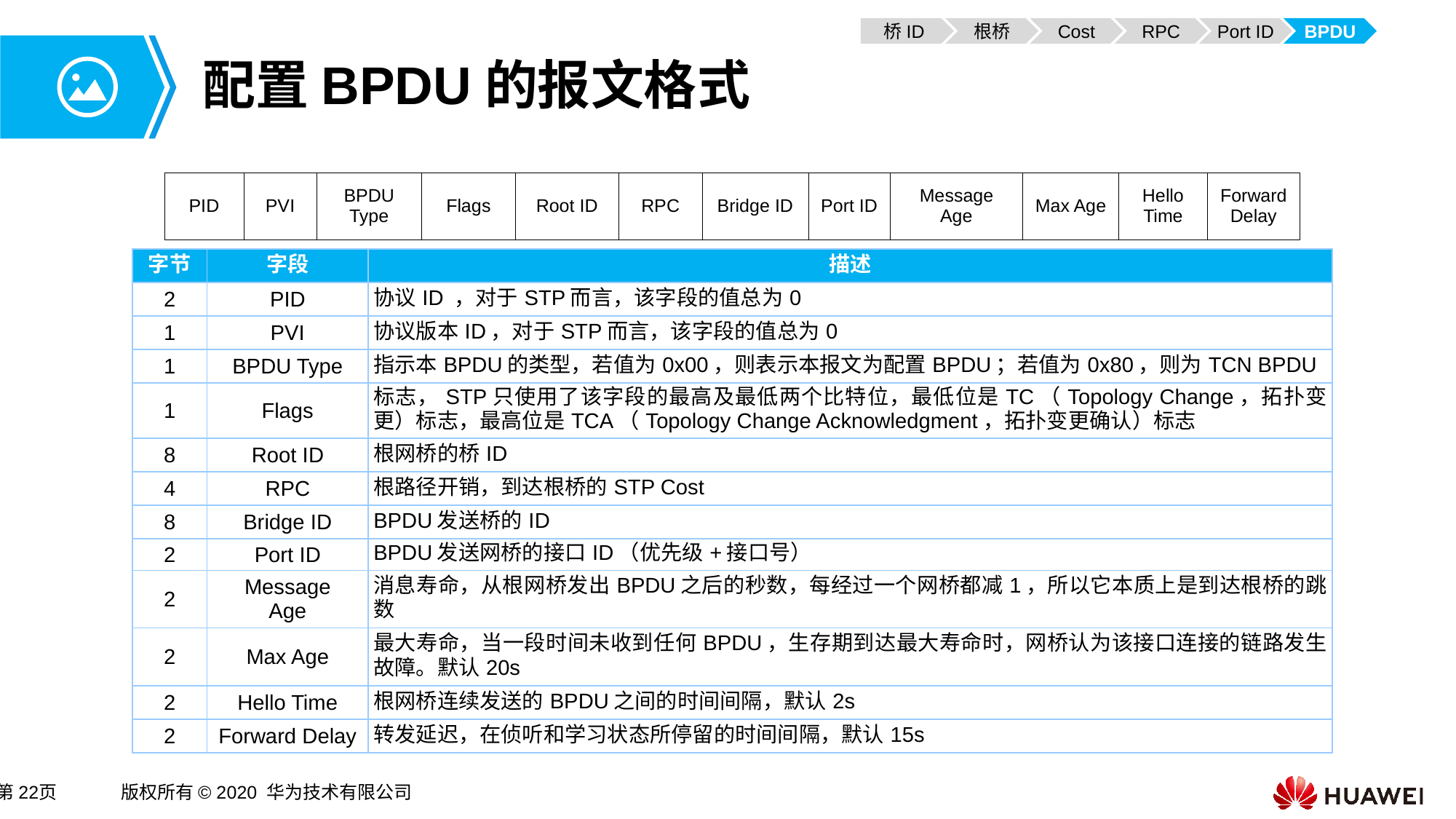

桥ID
根桥
Cost
RPC
Port ID
BPDU
# 配置BPDU的报文格式
| PID | PVI | BPDU Type | Flags | Root ID | RPC | Bridge ID | Port ID | Message Age | Max Age | Hello Time | Forward Delay |
| --- | --- | --- | --- | --- | --- | --- | --- | --- | --- | --- | --- |
| 字节 | 字段 | 描述 |
| --- | --- | --- |
| 2 | PID | 协议ID ，对于STP而言，该字段的值总为0 |
| 1 | PVI | 协议版本ID，对于STP而言，该字段的值总为0 |
| 1 | BPDU Type | 指示本BPDU的类型，若值为0x00，则表示本报文为配置BPDU；若值为0x80，则为TCN BPDU |
| 1 | Flags | 标志，STP只使用了该字段的最高及最低两个比特位，最低位是TC（Topology Change，拓扑变更）标志，最高位是TCA（Topology Change Acknowledgment，拓扑变更确认）标志 |
| 8 | Root ID | 根网桥的桥ID |
| 4 | RPC | 根路径开销，到达根桥的STP Cost |
| 8 | Bridge ID | BPDU发送桥的ID |
| 2 | Port ID | BPDU发送网桥的接口ID（优先级+接口号） |
| 2 | Message Age | 消息寿命，从根网桥发出BPDU之后的秒数，每经过一个网桥都减1，所以它本质上是到达根桥的跳数 |
| 2 | Max Age | 最大寿命，当一段时间未收到任何BPDU，生存期到达最大寿命时，网桥认为该接口连接的链路发生故障。默认20s |
| 2 | Hello Time | 根网桥连续发送的BPDU之间的时间间隔，默认2s |
| 2 | Forward Delay | 转发延迟，在侦听和学习状态所停留的时间间隔，默认15s |